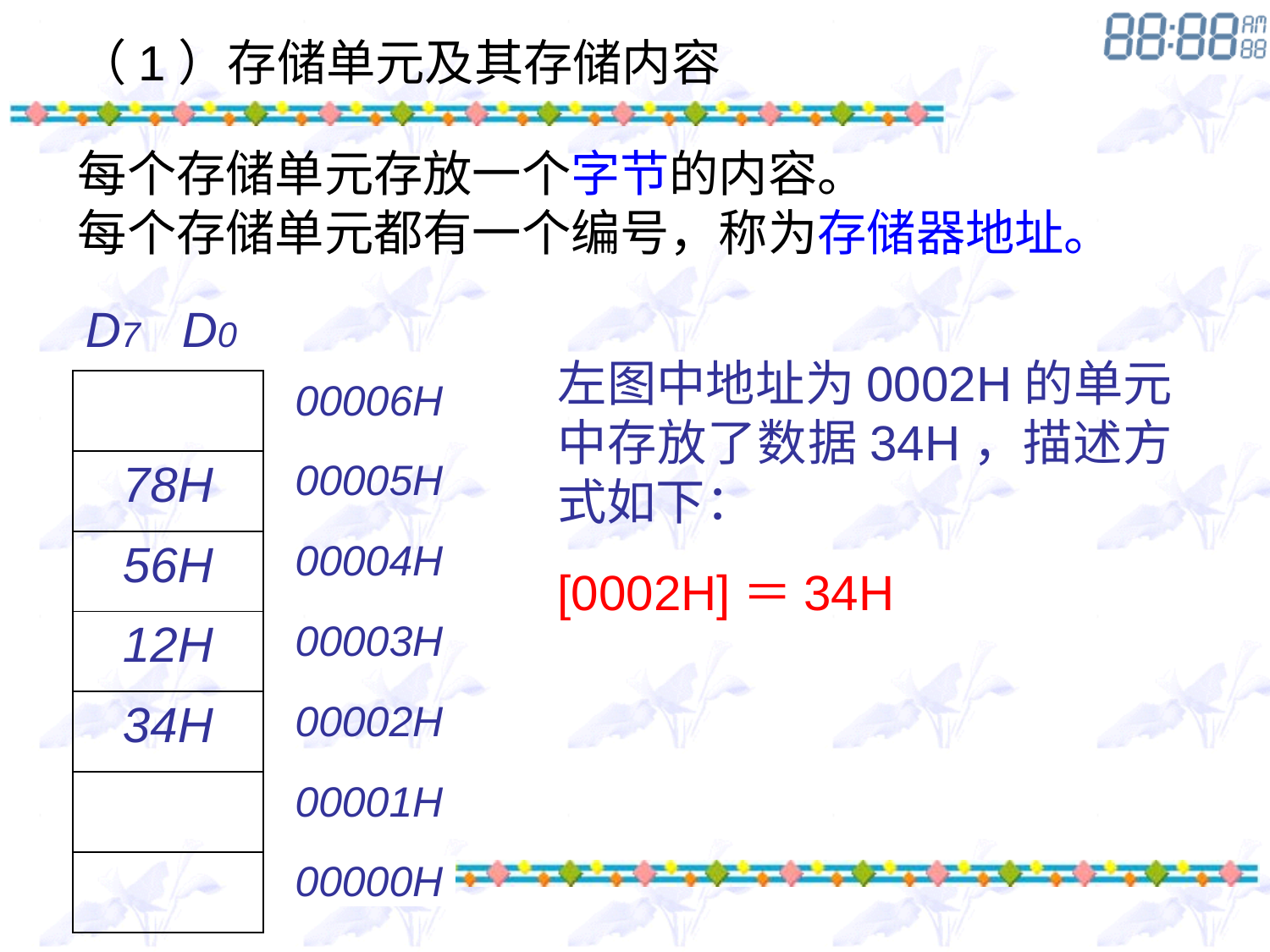

（1）存储单元及其存储内容
每个存储单元存放一个字节的内容。
每个存储单元都有一个编号，称为存储器地址。
| D7 D0 |  |
| --- | --- |
|  | 00006H |
| 78H | 00005H |
| 56H | 00004H |
| 12H | 00003H |
| 34H | 00002H |
|  | 00001H |
|  | 00000H |
左图中地址为0002H的单元中存放了数据34H，描述方式如下：
[0002H]＝34H